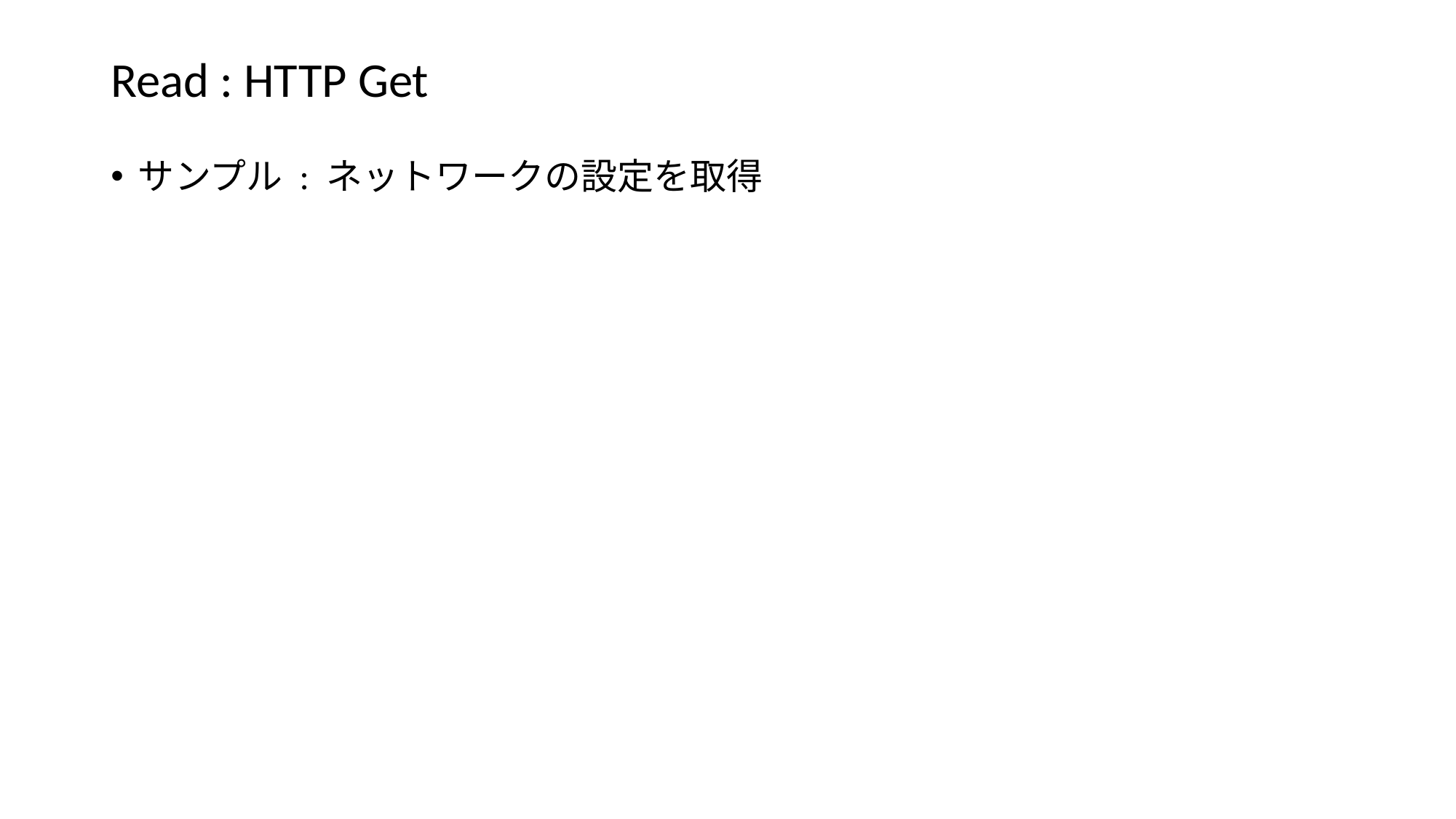

# Read : HTTP Get
サンプル : ネットワークの設定を取得